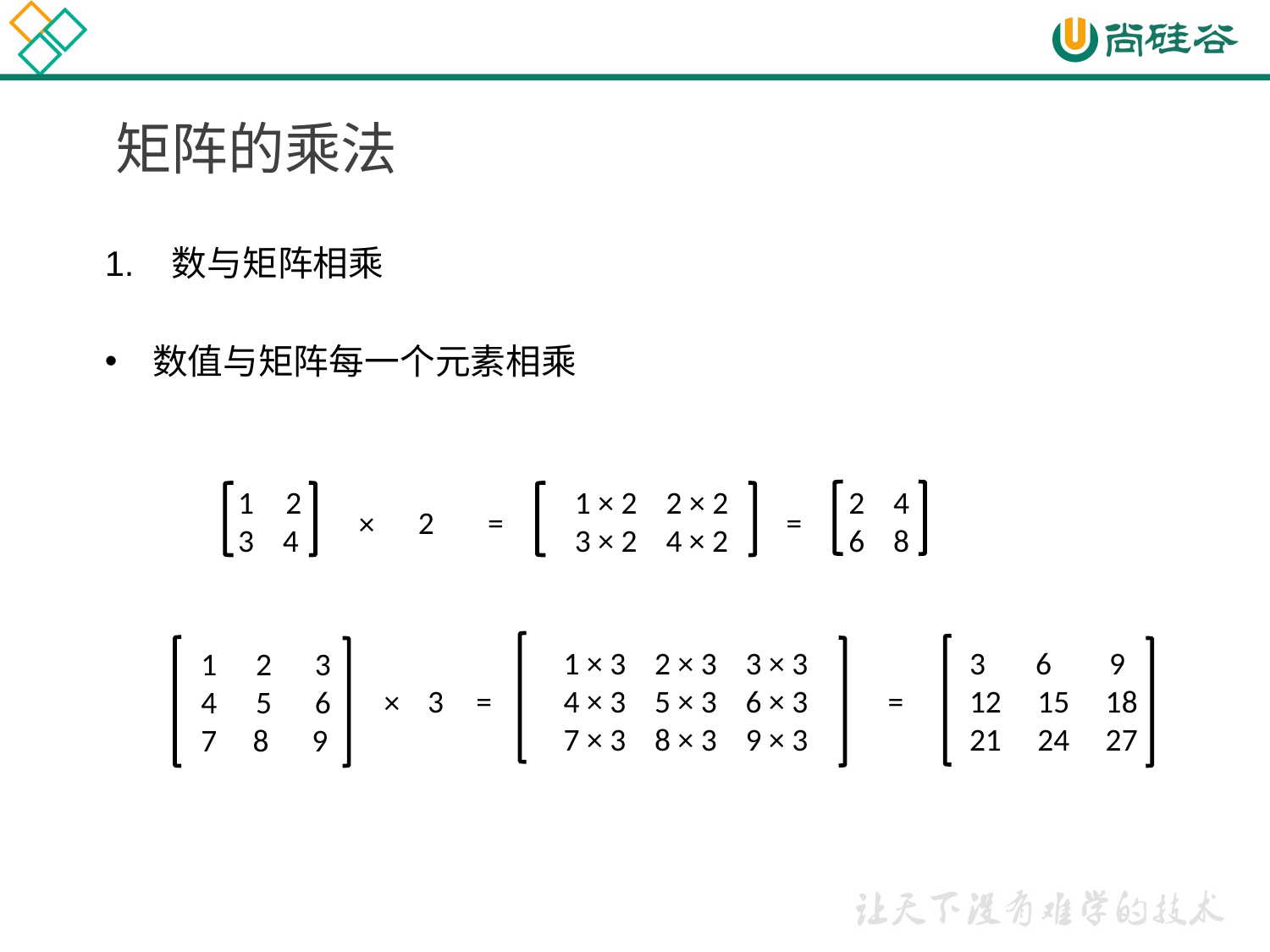

# 矩阵的乘法
1.   数与矩阵相乘

数值与矩阵每一个元素相乘
2
3    4
1 × 2    2 × 2
3 × 2    4 × 2
2    4
6    8

2
=
=
×

1 × 3    2 × 3    3 × 3
4 × 3    5 × 3    6 × 3
7 × 3    8 × 3    9 × 3
3       6        9
12     15     18
21     24     27

 2      3
 5      6
7     8      9

3
=
=
×